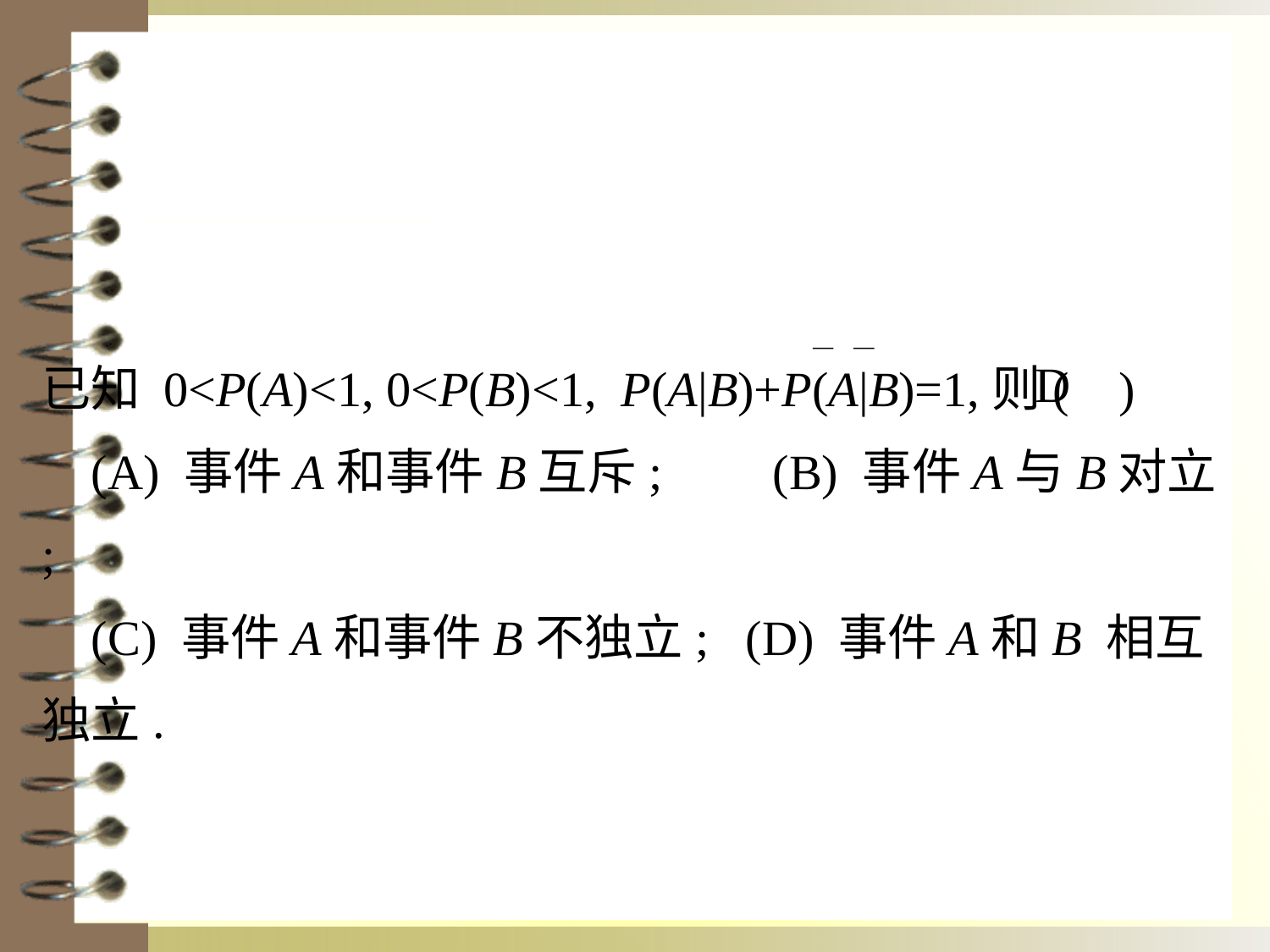

已知 0<P(A)<1, 0<P(B)<1,  P(A|B)+P(A|B)=1,则(    )
    (A) 事件A和事件B互斥;         (B) 事件A与B对立 ;
    (C) 事件A和事件B不独立;   (D) 事件A和B 相互独立.

D